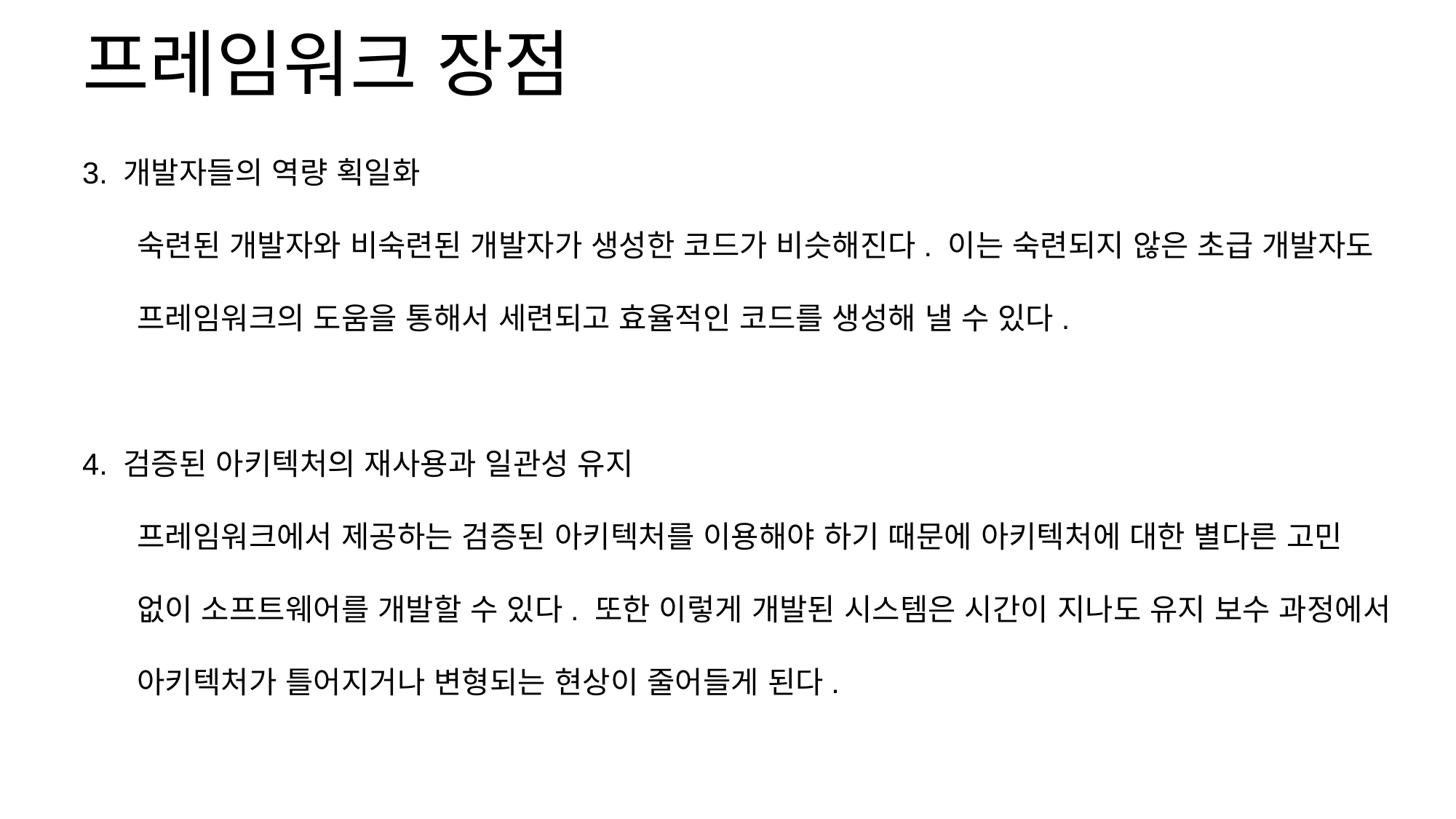

프레임워크 장점
3. 개발자들의 역량 획일화
숙련된 개발자와 비숙련된 개발자가 생성한 코드가 비슷해진다. 이는 숙련되지 않은 초급 개발자도 프레임워크의 도움을 통해서 세련되고 효율적인 코드를 생성해 낼 수 있다.

4. 검증된 아키텍처의 재사용과 일관성 유지
프레임워크에서 제공하는 검증된 아키텍처를 이용해야 하기 때문에 아키텍처에 대한 별다른 고민 없이 소프트웨어를 개발할 수 있다. 또한 이렇게 개발된 시스템은 시간이 지나도 유지 보수 과정에서 아키텍처가 틀어지거나 변형되는 현상이 줄어들게 된다.